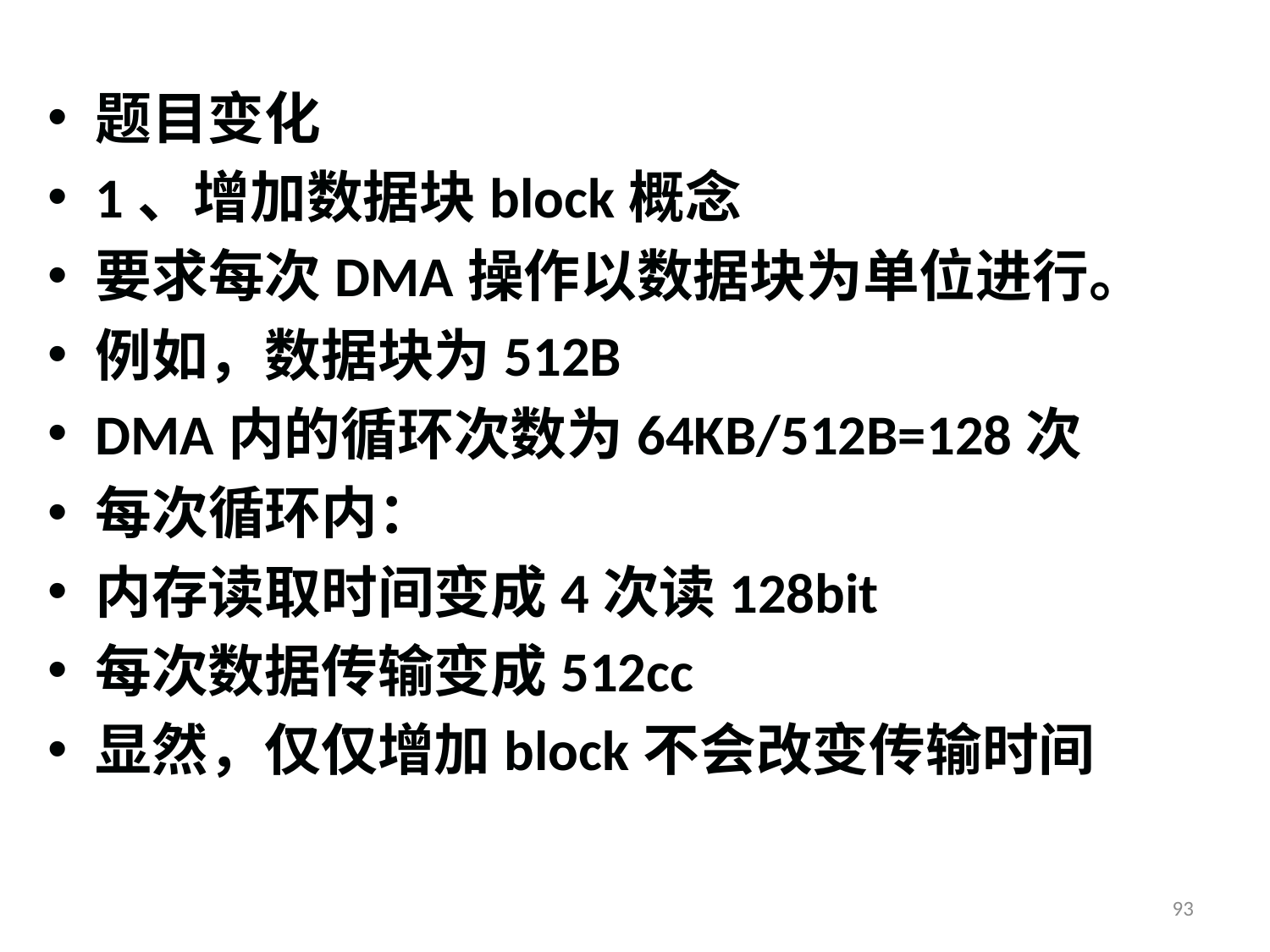

题目变化
1、增加数据块block概念
要求每次DMA操作以数据块为单位进行。
例如，数据块为512B
DMA内的循环次数为64KB/512B=128次
每次循环内：
内存读取时间变成4次读128bit
每次数据传输变成512cc
显然，仅仅增加block不会改变传输时间
93